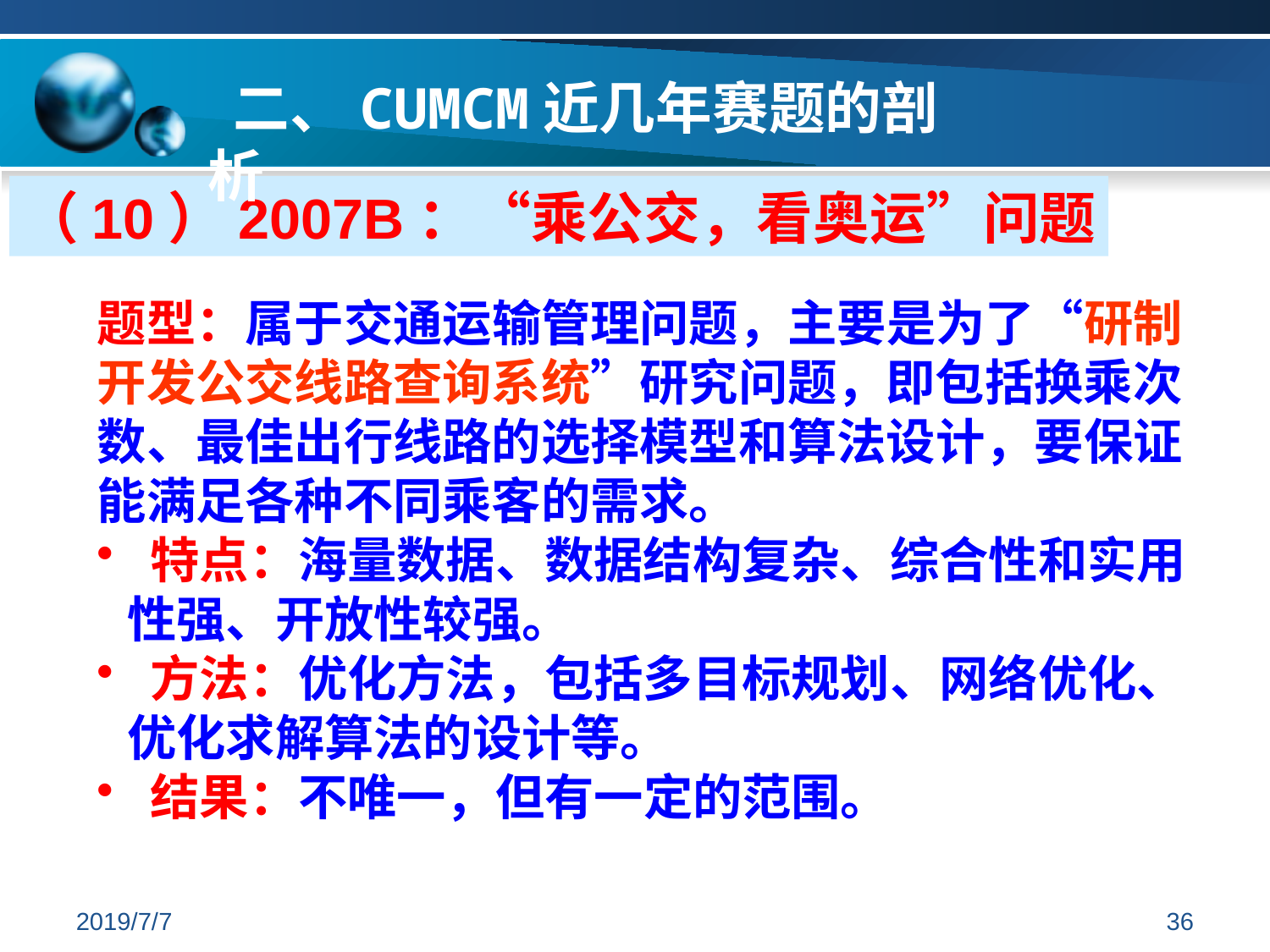

二、CUMCM近几年赛题的剖析
（10）2007B：“乘公交，看奥运”问题
题型：属于交通运输管理问题，主要是为了“研制开发公交线路查询系统”研究问题，即包括换乘次数、最佳出行线路的选择模型和算法设计，要保证能满足各种不同乘客的需求。
 特点：海量数据、数据结构复杂、综合性和实用性强、开放性较强。
 方法：优化方法，包括多目标规划、网络优化、优化求解算法的设计等。
 结果：不唯一，但有一定的范围。
2019/7/7
36